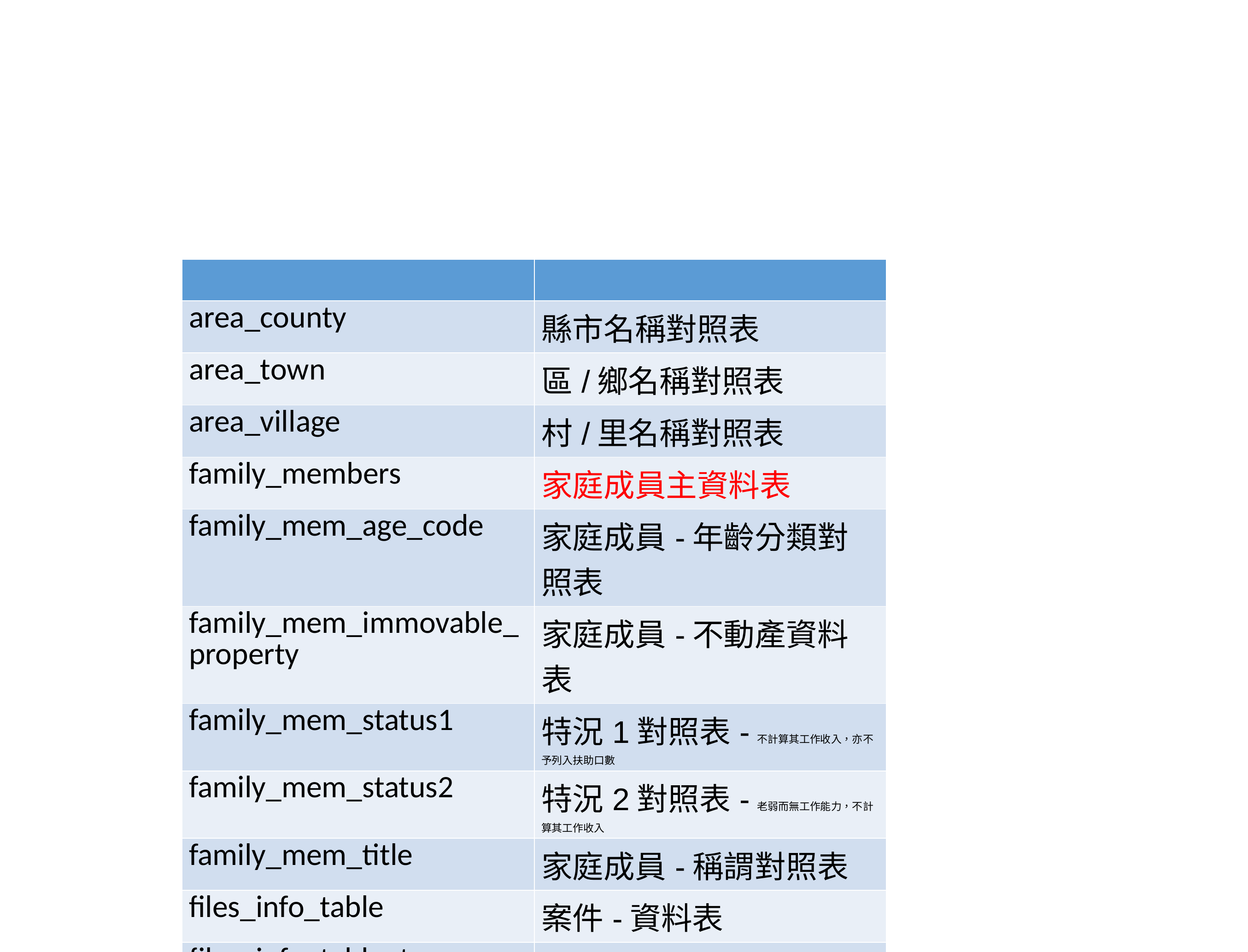

|  |  |
| --- | --- |
| area\_county | 縣市名稱對照表 |
| area\_town | 區/鄉名稱對照表 |
| area\_village | 村/里名稱對照表 |
| family\_members | 家庭成員主資料表 |
| family\_mem\_age\_code | 家庭成員-年齡分類對照表 |
| family\_mem\_immovable\_property | 家庭成員-不動產資料表 |
| family\_mem\_status1 | 特況1對照表-不計算其工作收入，亦不予列入扶助口數 |
| family\_mem\_status2 | 特況2對照表-老弱而無工作能力，不計算其工作收入 |
| family\_mem\_title | 家庭成員-稱謂對照表 |
| files\_info\_table | 案件-資料表 |
| files\_info\_table\_temp | 案件-資料表-暫存 |
| files\_process\_status\_code | 案件-進度對照表 |
| sql\_cmd | 資料庫特殊操作執行紀錄 |
|  |  |